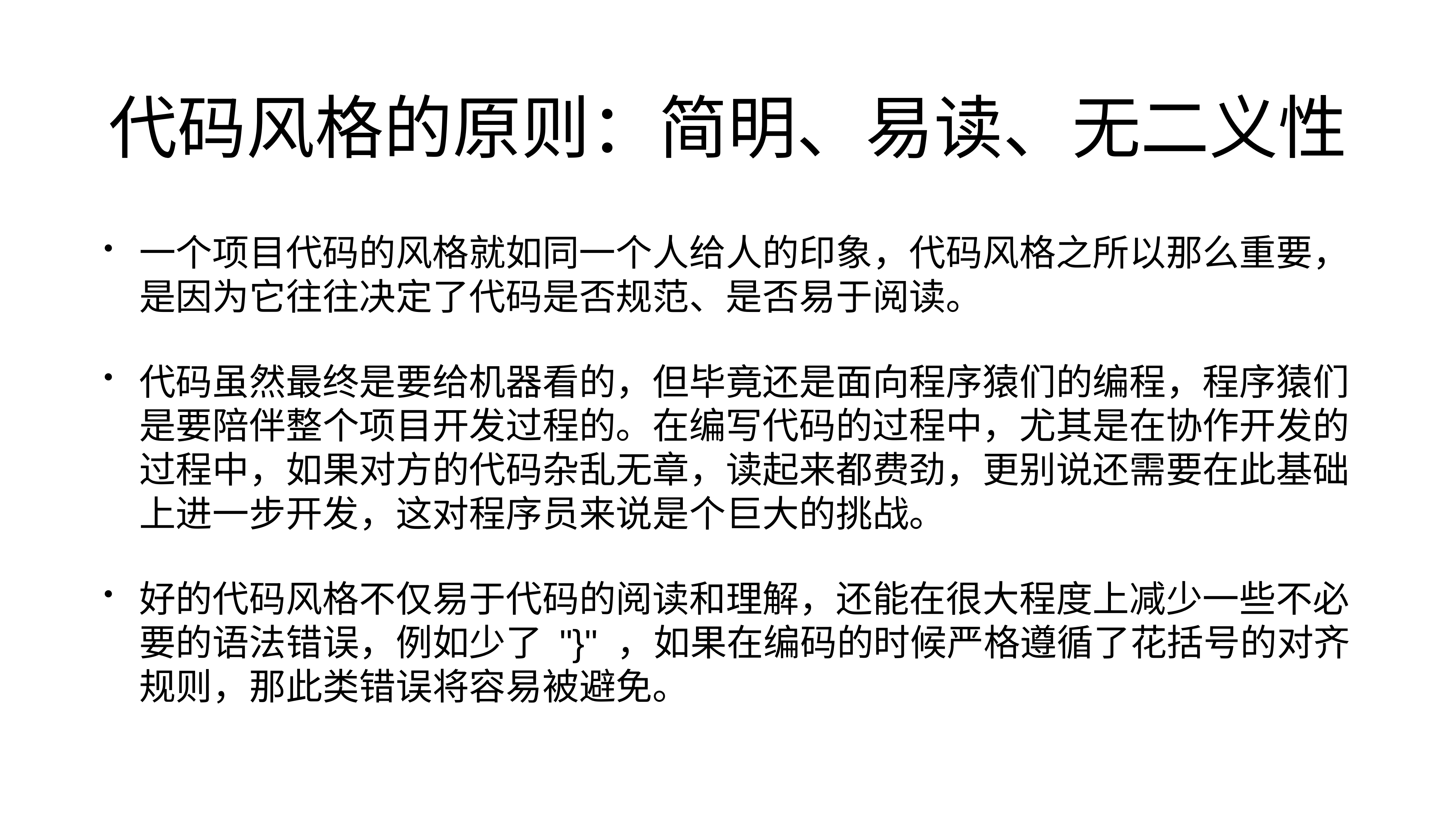

# 代码风格的原则：简明、易读、无二义性
一个项目代码的风格就如同一个人给人的印象，代码风格之所以那么重要，是因为它往往决定了代码是否规范、是否易于阅读。
代码虽然最终是要给机器看的，但毕竟还是面向程序猿们的编程，程序猿们是要陪伴整个项目开发过程的。在编写代码的过程中，尤其是在协作开发的过程中，如果对方的代码杂乱无章，读起来都费劲，更别说还需要在此基础上进一步开发，这对程序员来说是个巨大的挑战。
好的代码风格不仅易于代码的阅读和理解，还能在很大程度上减少一些不必要的语法错误，例如少了 "}" ，如果在编码的时候严格遵循了花括号的对齐规则，那此类错误将容易被避免。